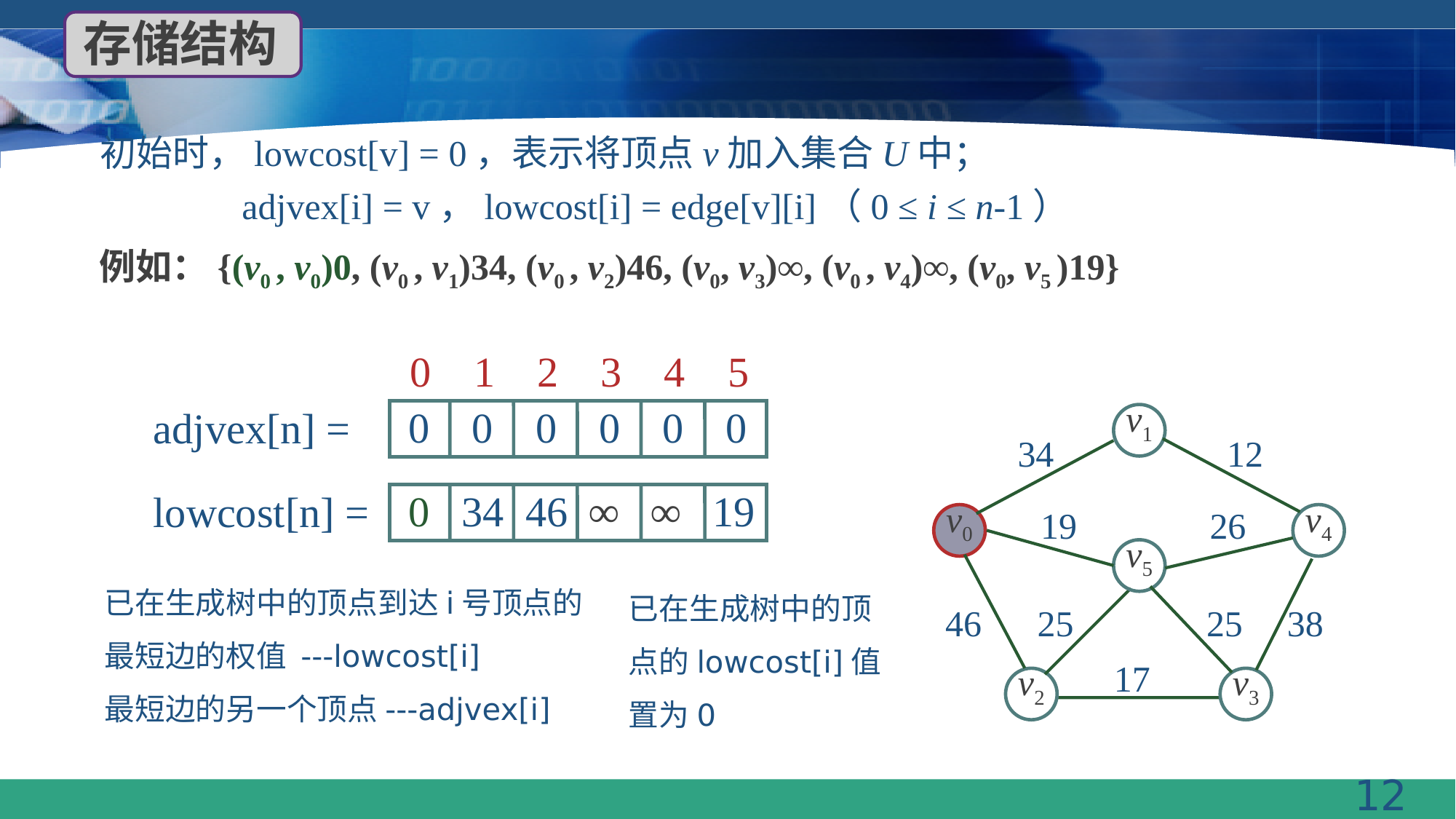

存储结构

#
初始时，lowcost[v] = 0，表示将顶点v加入集合U中；
            adjvex[i] = v，lowcost[i] = edge[v][i]（0 ≤ i ≤ n-1）
例如：{(v0 , v0)0, (v0 , v1)34, (v0 , v2)46, (v0, v3)∞, (v0 , v4)∞, (v0, v5 )19}
0    1    2    3    4    5
adjvex[n] =
 0    0    0    0    0    0

lowcost[n] =
 0   34  46  ∞   ∞   19

v1
34
12

19
26
v0
v4

v5

46
25
25
38
17
v2
v3

已在生成树中的顶点到达i号顶点的
最短边的权值 ---lowcost[i]
最短边的另一个顶点---adjvex[i]
已在生成树中的顶点的lowcost[i]值置为0